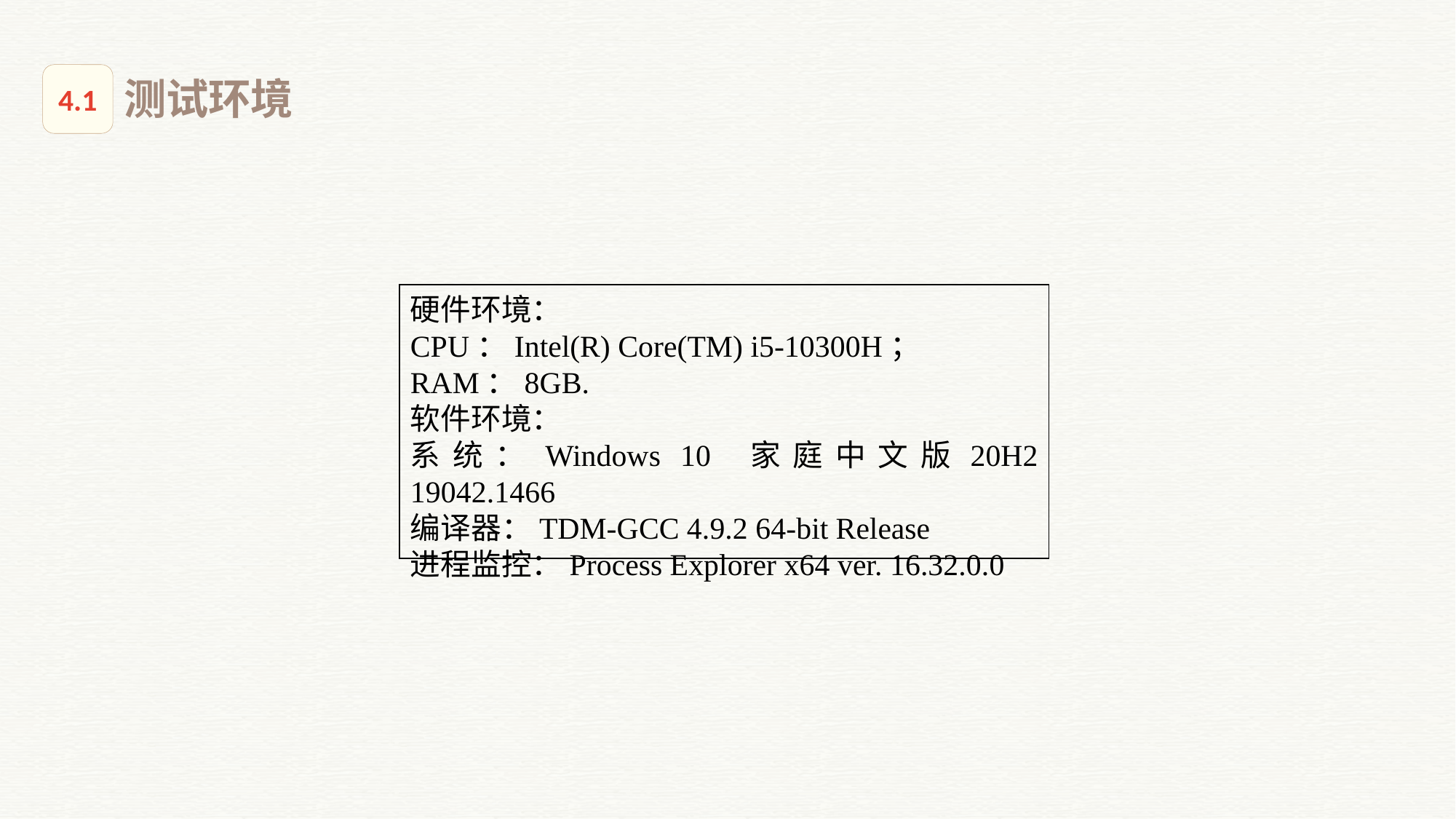

4.1
测试环境
硬件环境：
CPU：Intel(R) Core(TM) i5-10300H；
RAM：8GB.
软件环境：
系统：Windows 10 家庭中文版20H2 19042.1466
编译器：TDM-GCC 4.9.2 64-bit Release
进程监控：Process Explorer x64 ver. 16.32.0.0